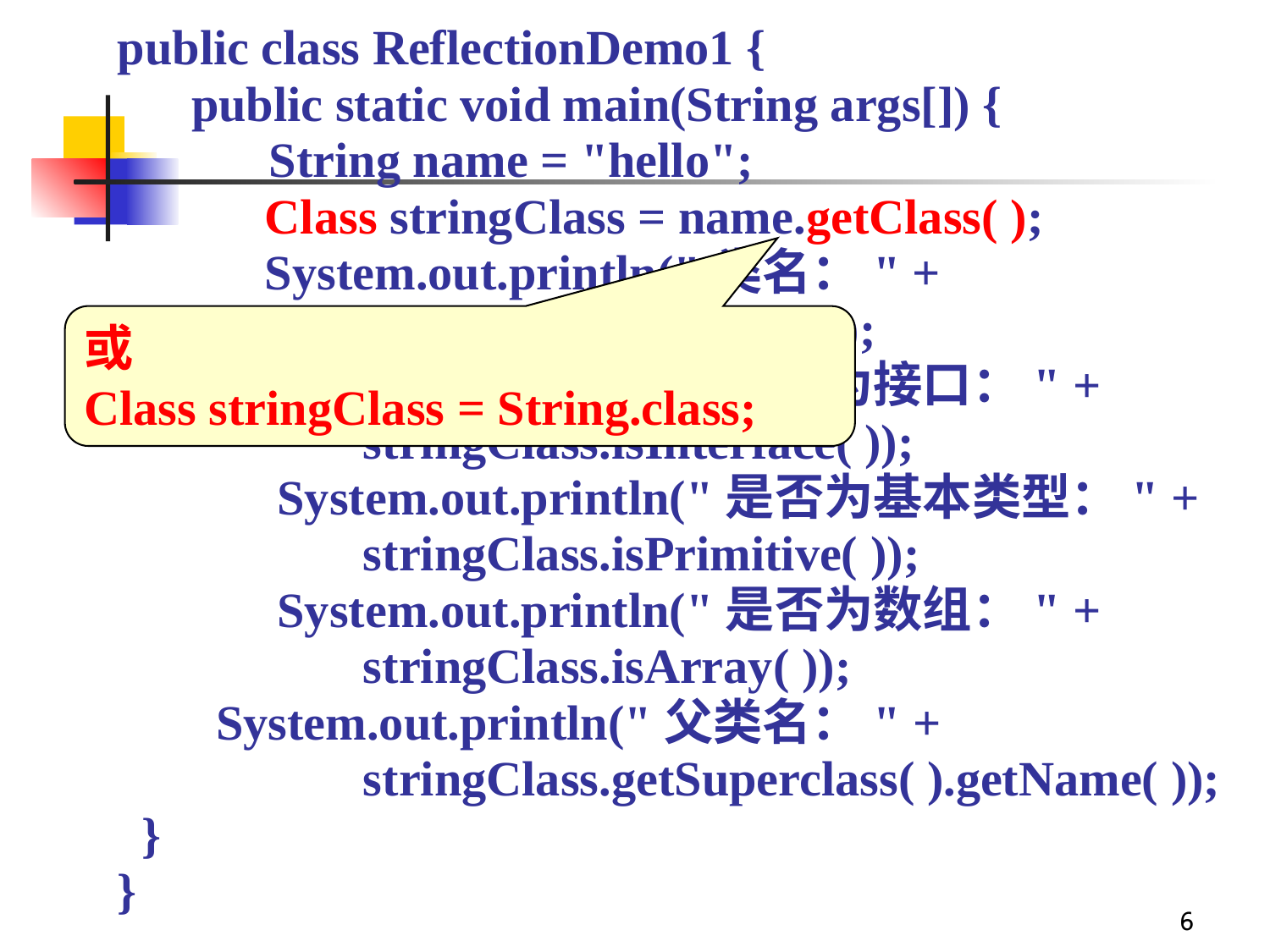

public class ReflectionDemo1 {
      public static void main(String args[]) {
	  String name = "hello";
            Class stringClass = name.getClass( );
            System.out.println("类名：" +
                    stringClass.getName( ));
             System.out.println("是否为接口：" +
                    stringClass.isInterface( ));
             System.out.println("是否为基本类型：" +
                    stringClass.isPrimitive( ));
             System.out.println("是否为数组：" +
                    stringClass.isArray( ));
        System.out.println("父类名：" +
                    stringClass.getSuperclass( ).getName( ));
  }
}
或
Class stringClass = String.class;
6